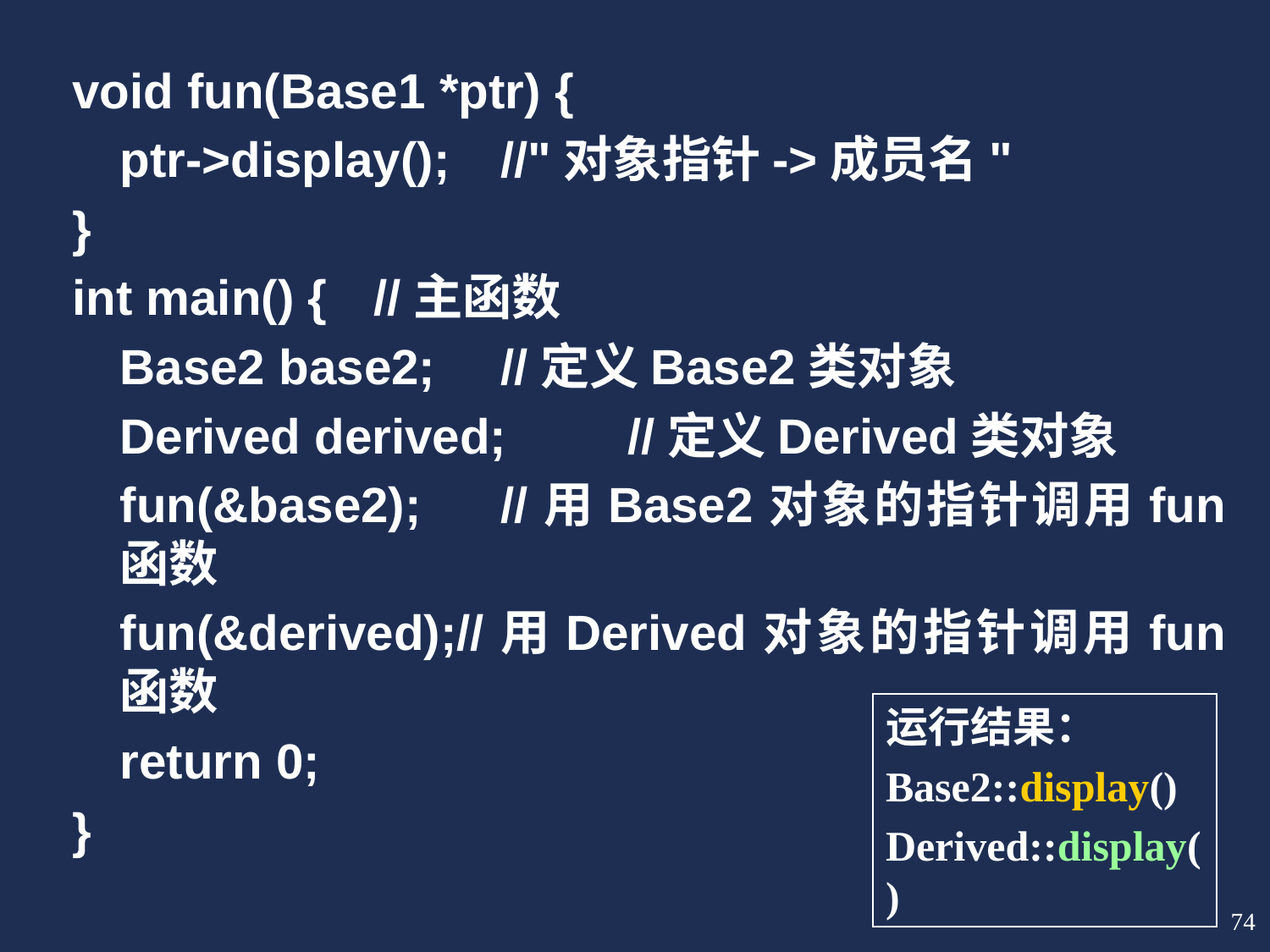

void fun(Base1 *ptr) {
	ptr->display();	//"对象指针->成员名"
}
int main() {	//主函数
	Base2 base2;	//定义Base2类对象
	Derived derived;	//定义Derived类对象
	fun(&base2);	//用Base2对象的指针调用fun函数
	fun(&derived);//用Derived对象的指针调用fun函数
	return 0;
}
运行结果：
Base2::display()
Derived::display()
74